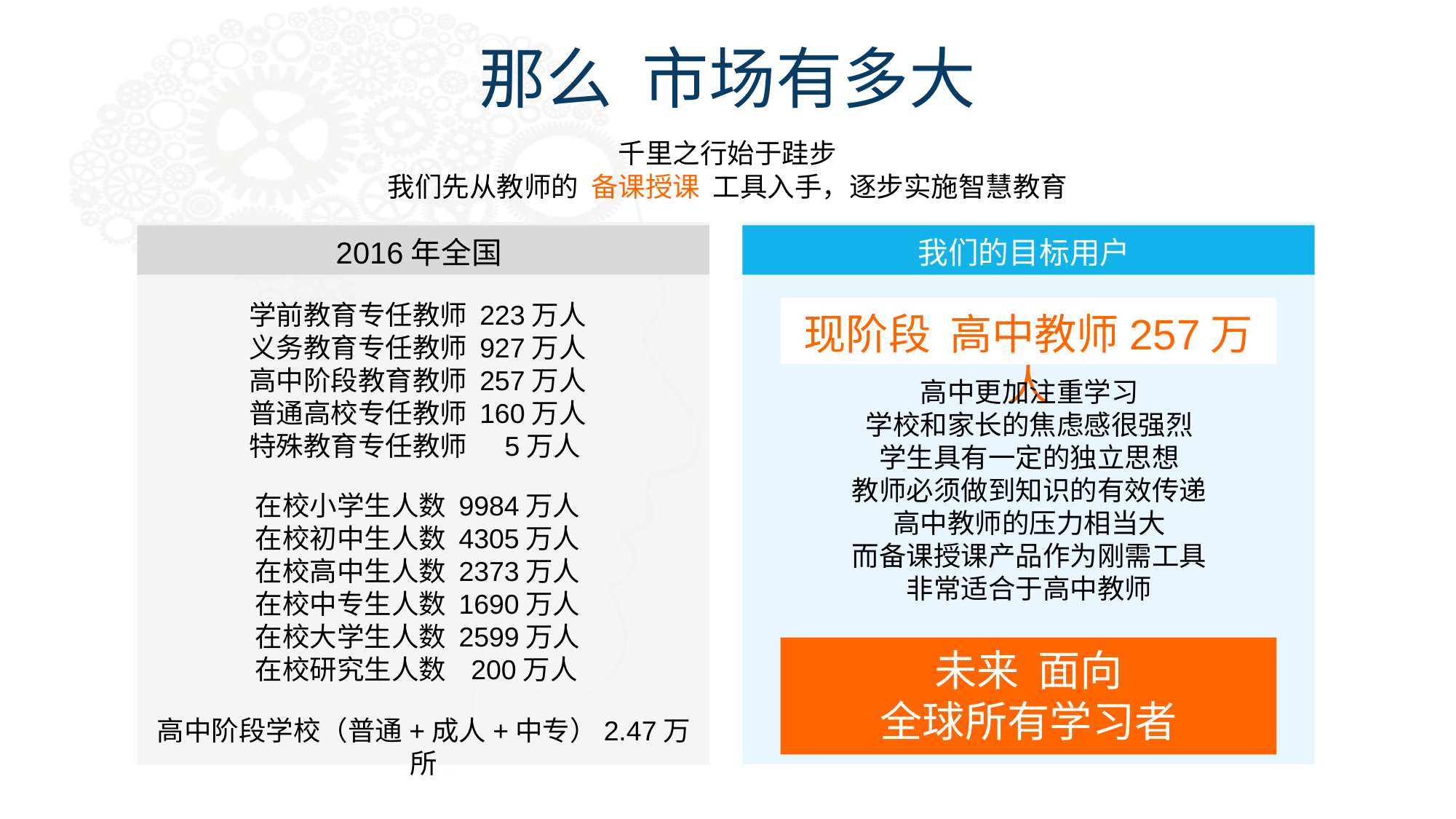

那么  市场有多大
千里之行始于跬步
我们先从教师的  备课授课  工具入手，逐步实施智慧教育

2016年全国
我们的目标用户
学前教育专任教师 223万人
义务教育专任教师 927万人
高中阶段教育教师 257万人
普通高校专任教师 160万人
特殊教育专任教师     5万人

现阶段  高中教师257万人
高中更加注重学习
学校和家长的焦虑感很强烈
学生具有一定的独立思想
教师必须做到知识的有效传递
高中教师的压力相当大
而备课授课产品作为刚需工具
非常适合于高中教师
在校小学生人数 9984万人
在校初中生人数 4305万人
在校高中生人数 2373万人
在校中专生人数 1690万人
在校大学生人数 2599万人
在校研究生人数   200万人

未来  面向
全球所有学习者
高中阶段学校（普通+成人+中专）2.47万所